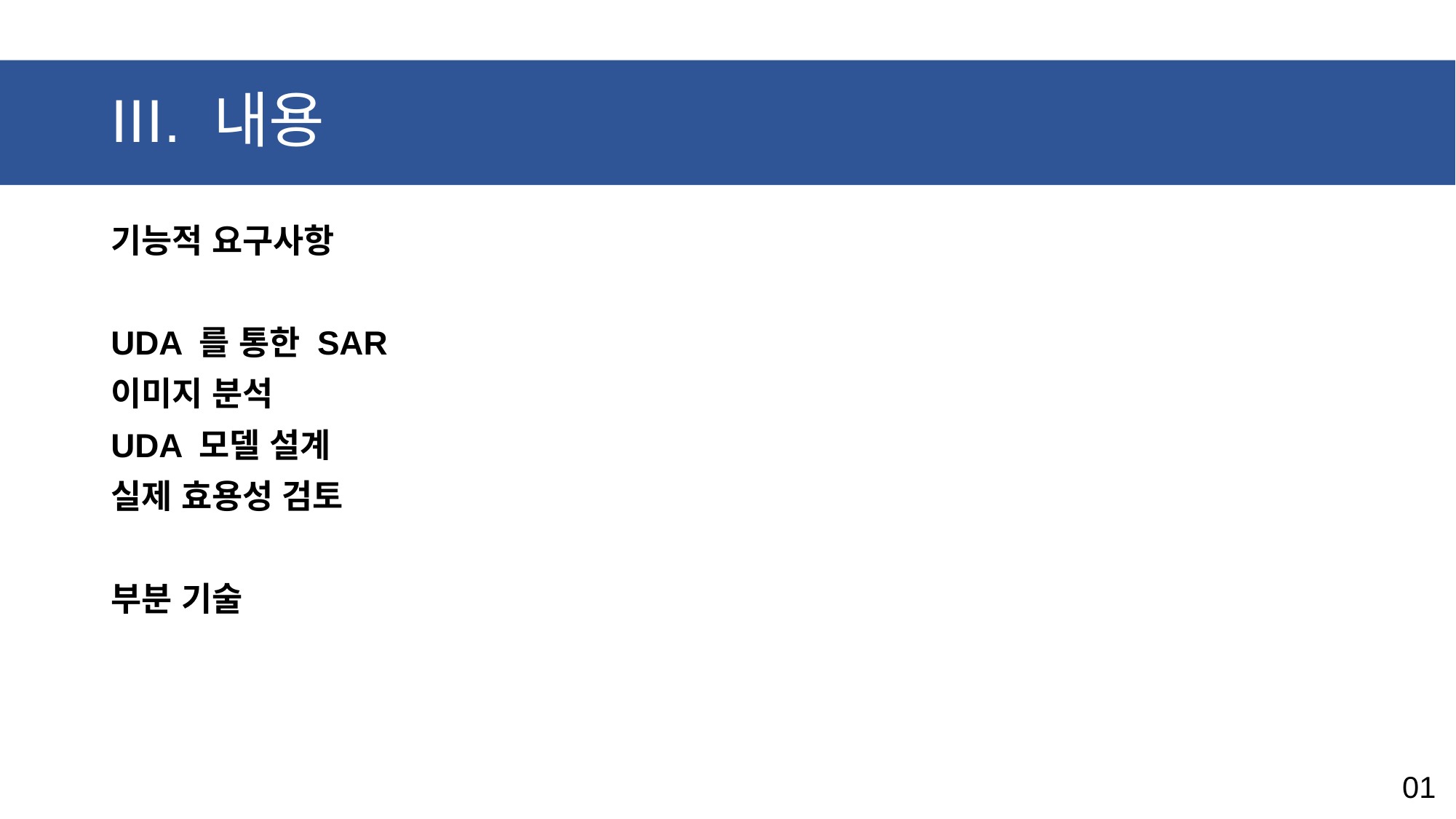

# 내용

기능적 요구사항

UDA 를 통한 SAR
이미지 분석
UDA 모델 설계
실제 효용성 검토

부분 기술
01